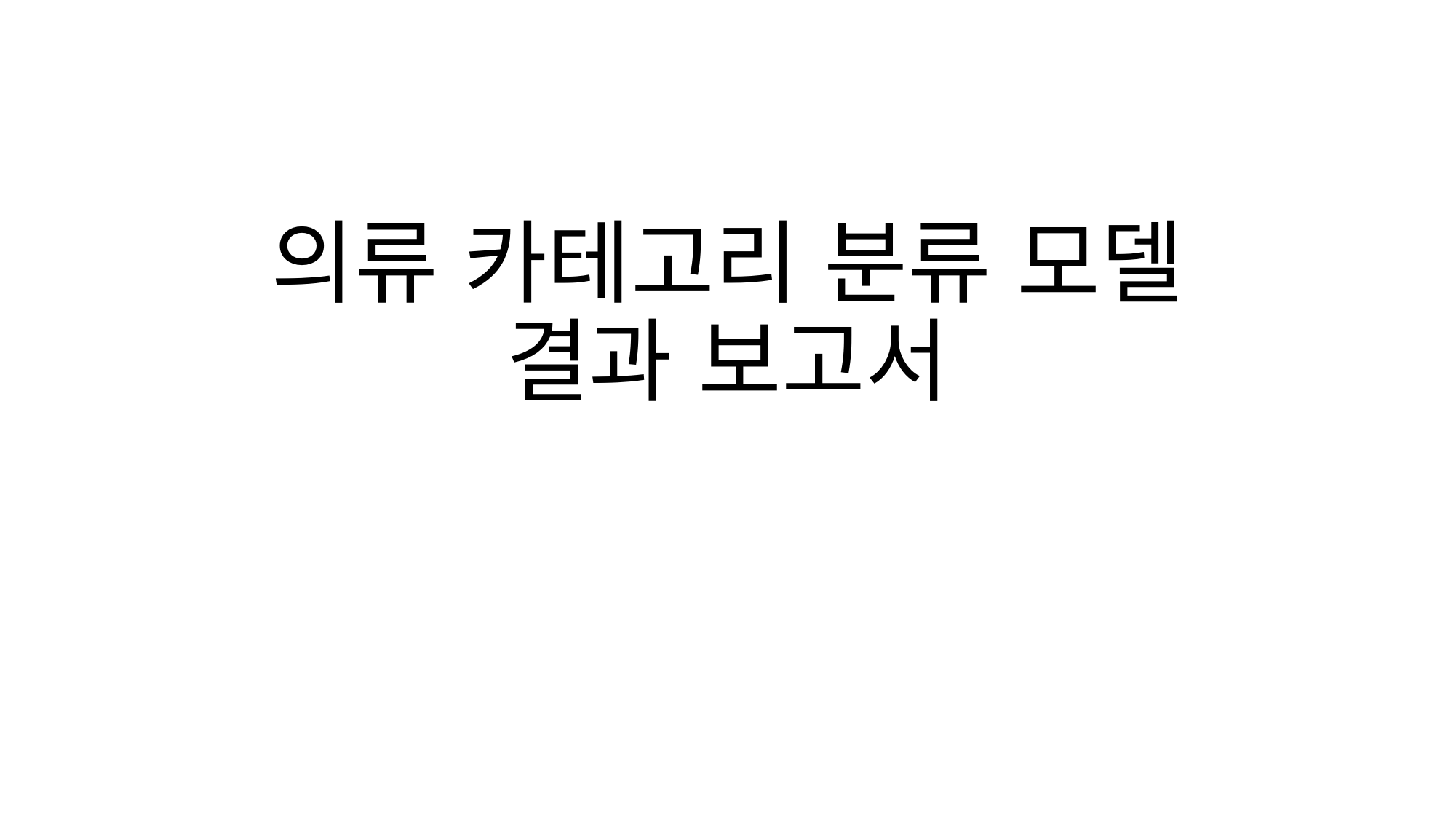

# 의류 카테고리 분류 모델 결과 보고서